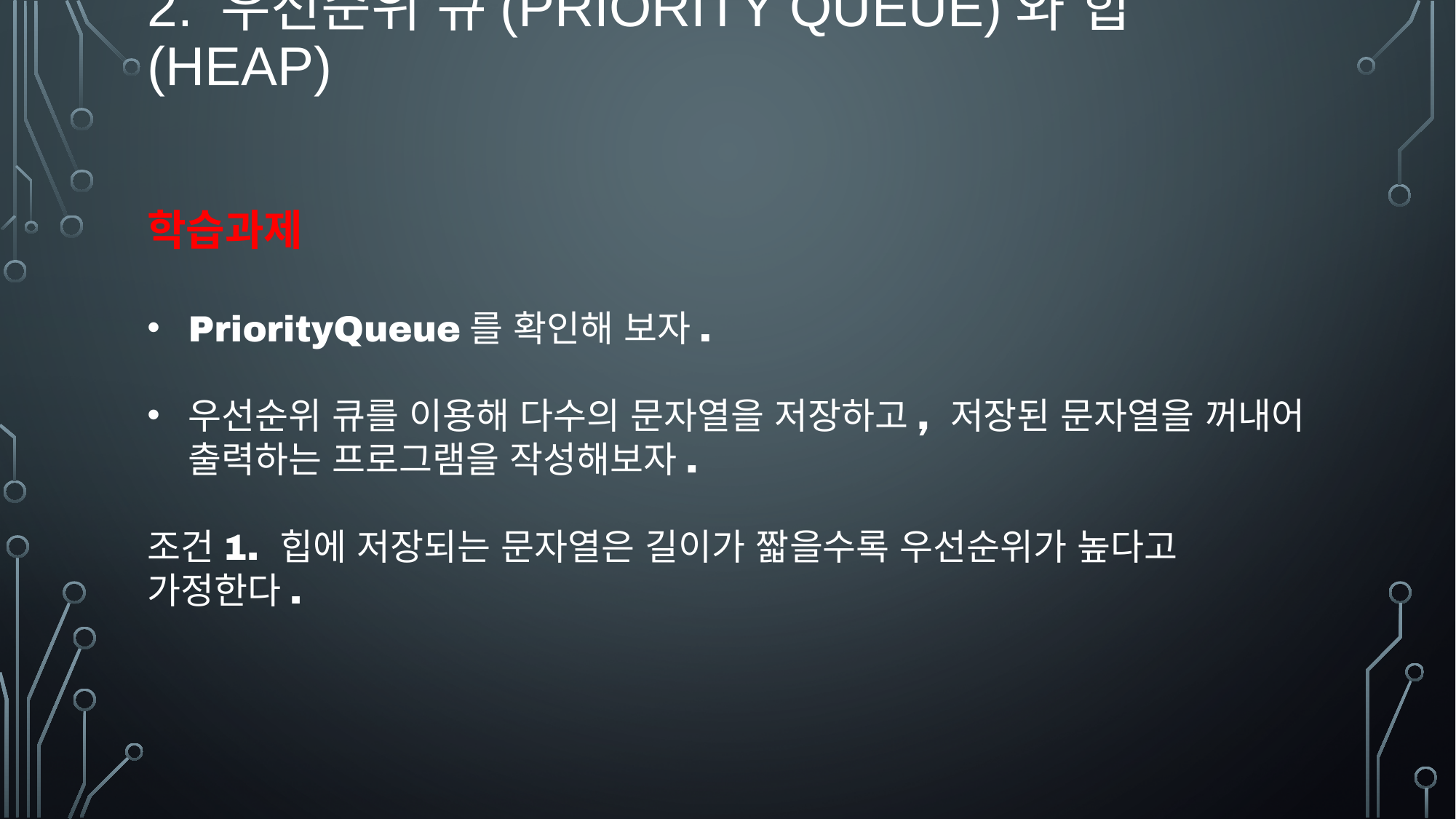

# 2. 우선순위 큐(priority queue)와 힙(heap)
학습과제

PriorityQueue를 확인해 보자.

우선순위 큐를 이용해 다수의 문자열을 저장하고, 저장된 문자열을 꺼내어 출력하는 프로그램을 작성해보자.

조건1. 힙에 저장되는 문자열은 길이가 짧을수록 우선순위가 높다고 가정한다.